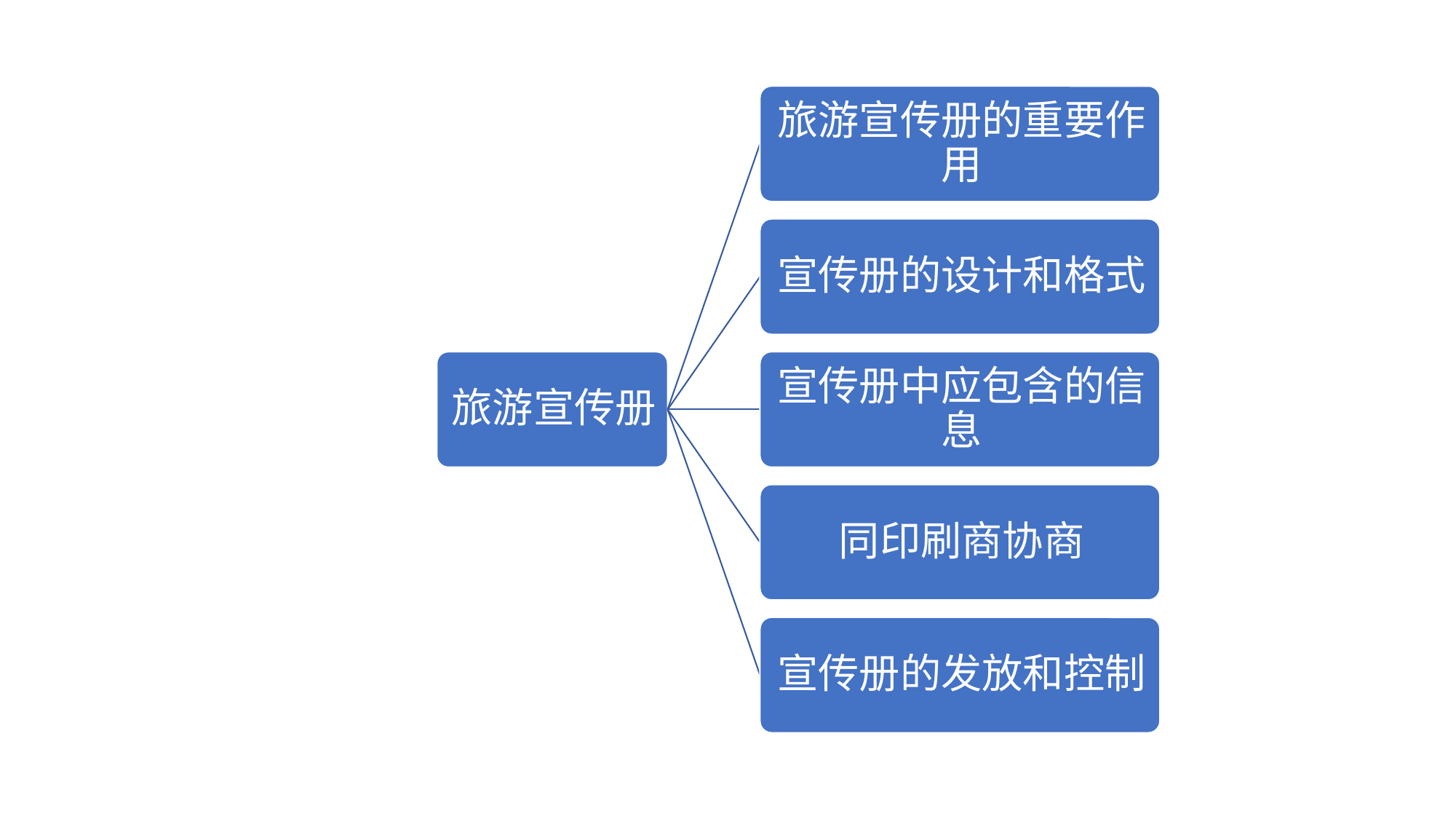

旅游宣传册

旅游宣传册的重要作用

宣传册的设计和格式

宣传册中应包含的信息

同印刷商协商

宣传册的发放和控制